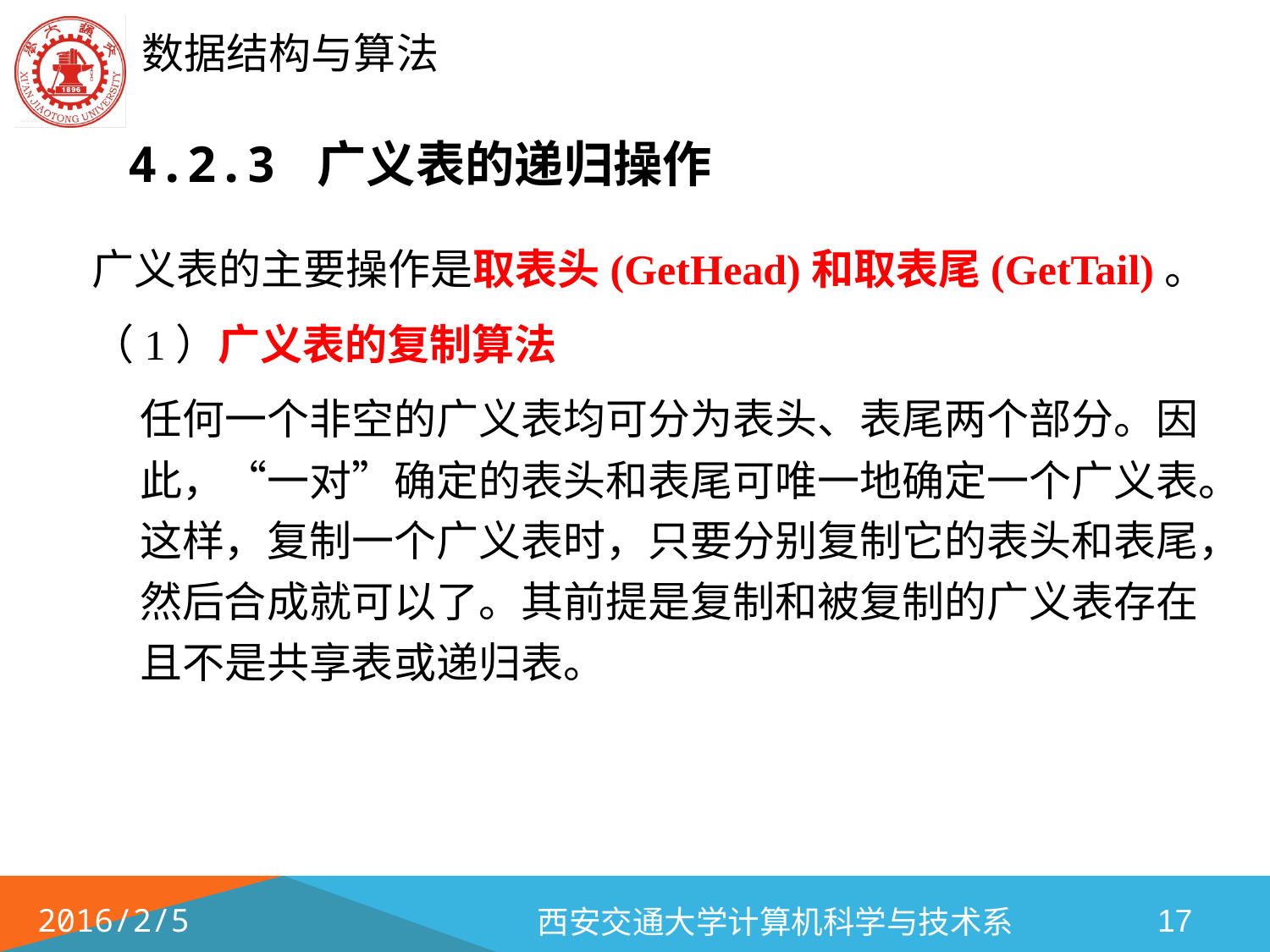

# 4.2.3 广义表的递归操作
广义表的主要操作是取表头(GetHead)和取表尾(GetTail)。
（1）广义表的复制算法
	任何一个非空的广义表均可分为表头、表尾两个部分。因此，“一对”确定的表头和表尾可唯一地确定一个广义表。这样，复制一个广义表时，只要分别复制它的表头和表尾，然后合成就可以了。其前提是复制和被复制的广义表存在且不是共享表或递归表。